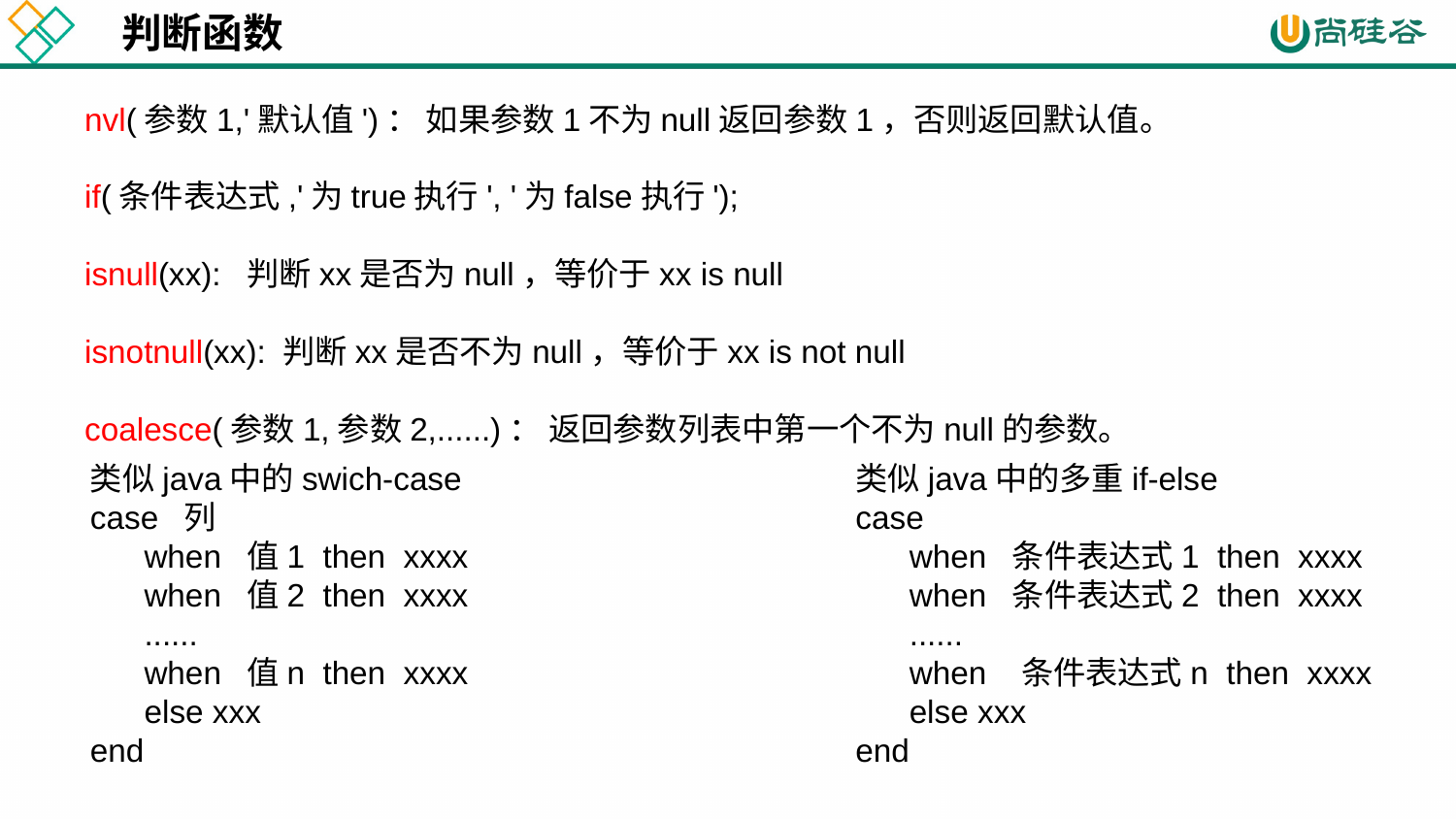

判断函数
nvl(参数1,'默认值')： 如果参数1不为null返回参数1，否则返回默认值。

if(条件表达式,'为true执行', '为false执行');

isnull(xx):  判断xx是否为null，等价于xx is null

isnotnull(xx): 判断xx是否不为null，等价于xx is not null

coalesce(参数1,参数2,......)： 返回参数列表中第一个不为null的参数。
类似java中的swich-case
case  列
      when  值1  then  xxxx
      when  值2  then  xxxx
      ......
      when  值n  then  xxxx
      else xxx
end

类似java中的多重if-else
case
      when  条件表达式1  then  xxxx
      when  条件表达式2  then  xxxx
      ......
      when   条件表达式n  then  xxxx
      else xxx
end